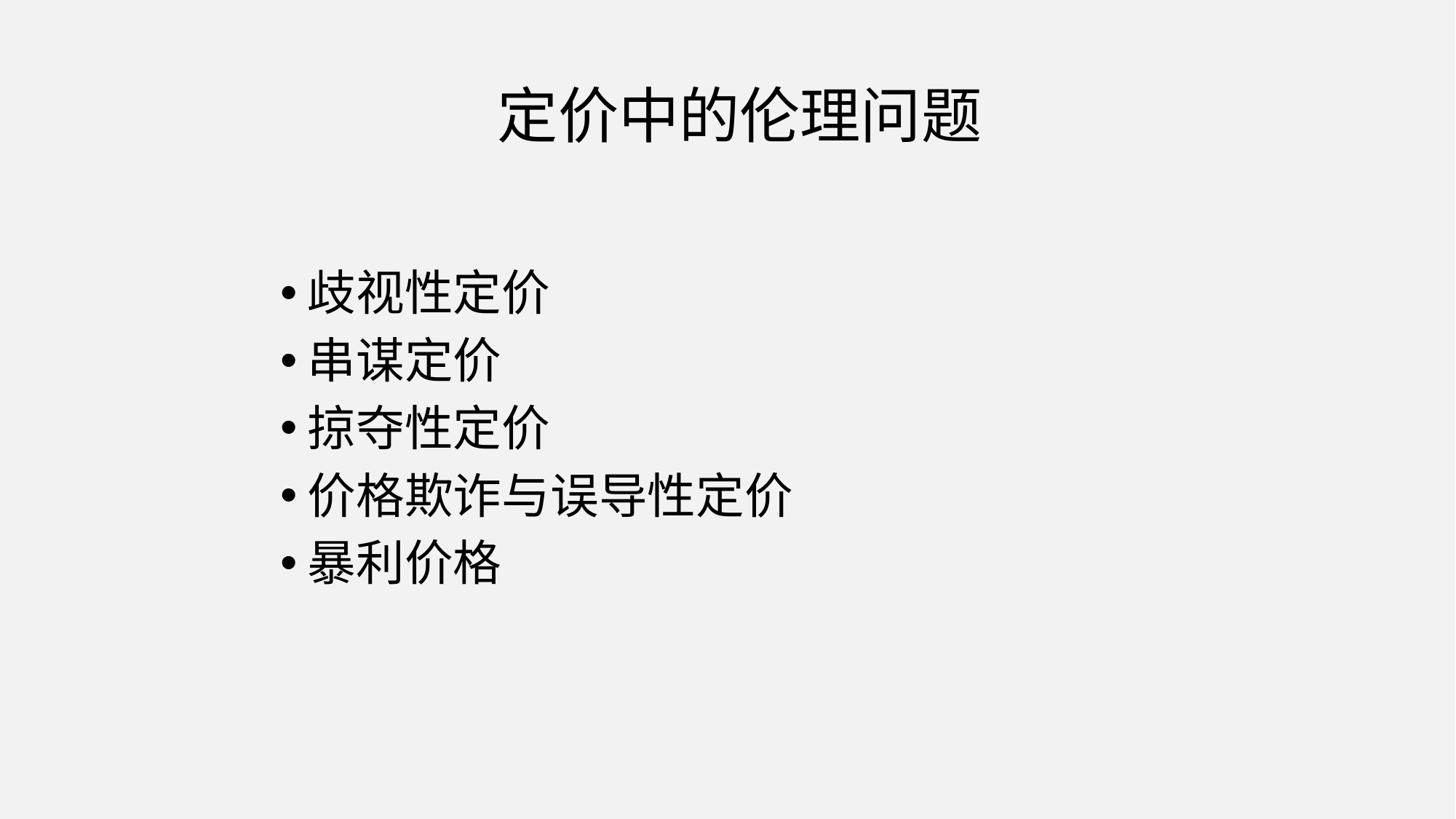

# 定价中的伦理问题
歧视性定价
串谋定价
掠夺性定价
价格欺诈与误导性定价
暴利价格